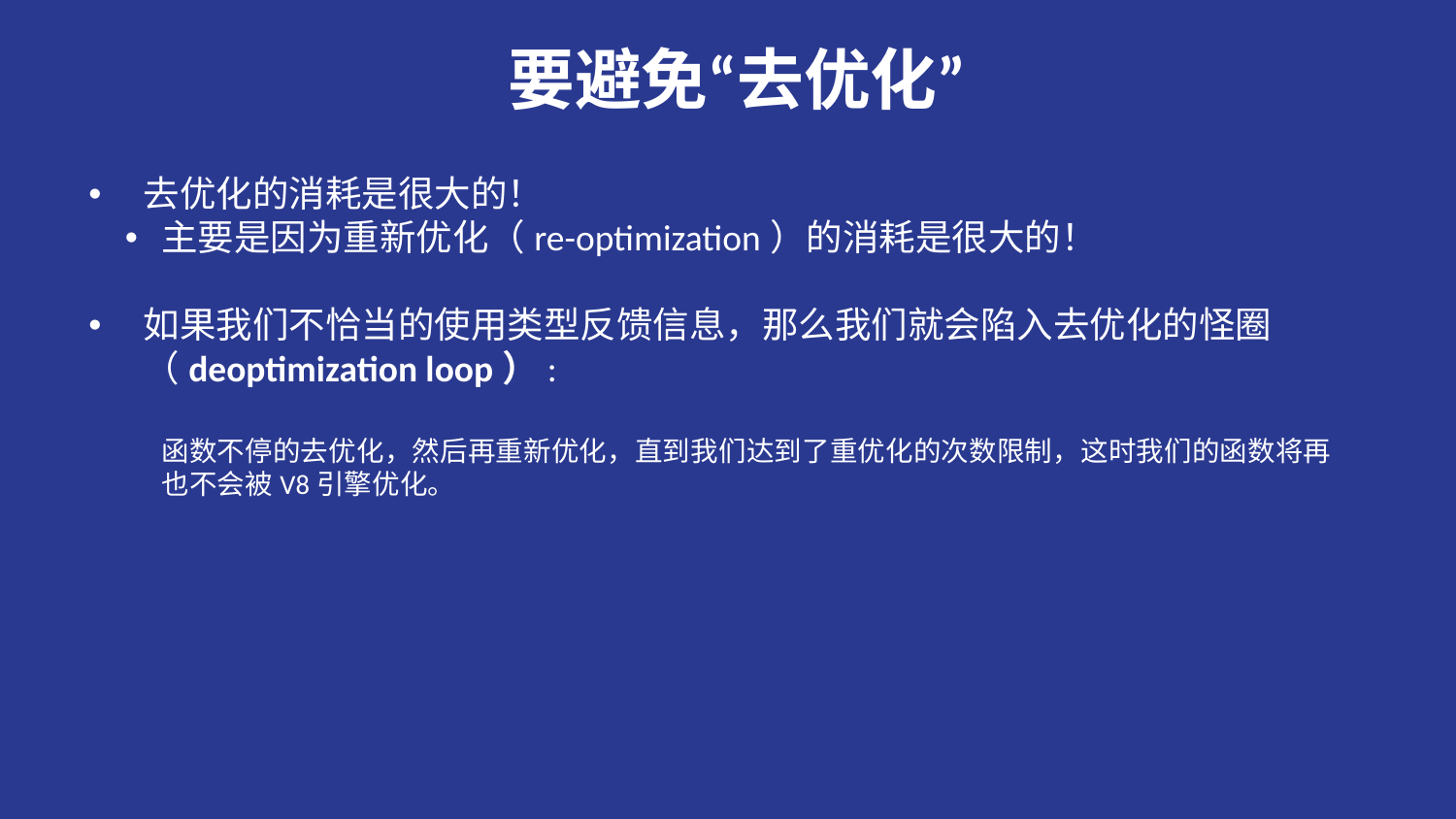

# 要避免“去优化”
去优化的消耗是很大的！
主要是因为重新优化（re-optimization）的消耗是很大的！

如果我们不恰当的使用类型反馈信息，那么我们就会陷入去优化的怪圈（deoptimization loop）:

函数不停的去优化，然后再重新优化，直到我们达到了重优化的次数限制，这时我们的函数将再也不会被V8引擎优化。